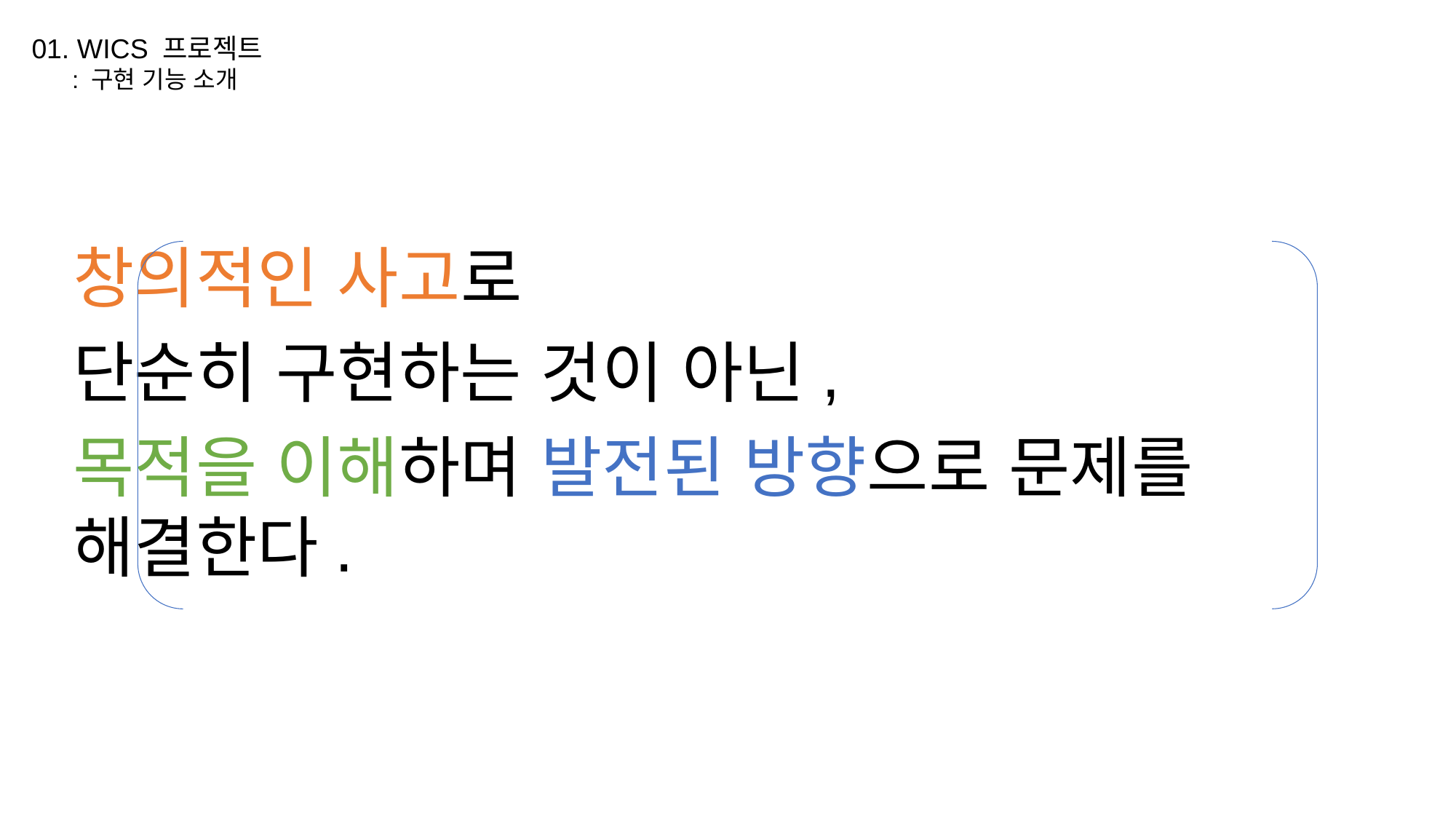

01. WICS 프로젝트
      : 구현 기능 소개
창의적인 사고로

단순히 구현하는 것이 아닌,

목적을 이해하며 발전된 방향으로 문제를 해결한다.